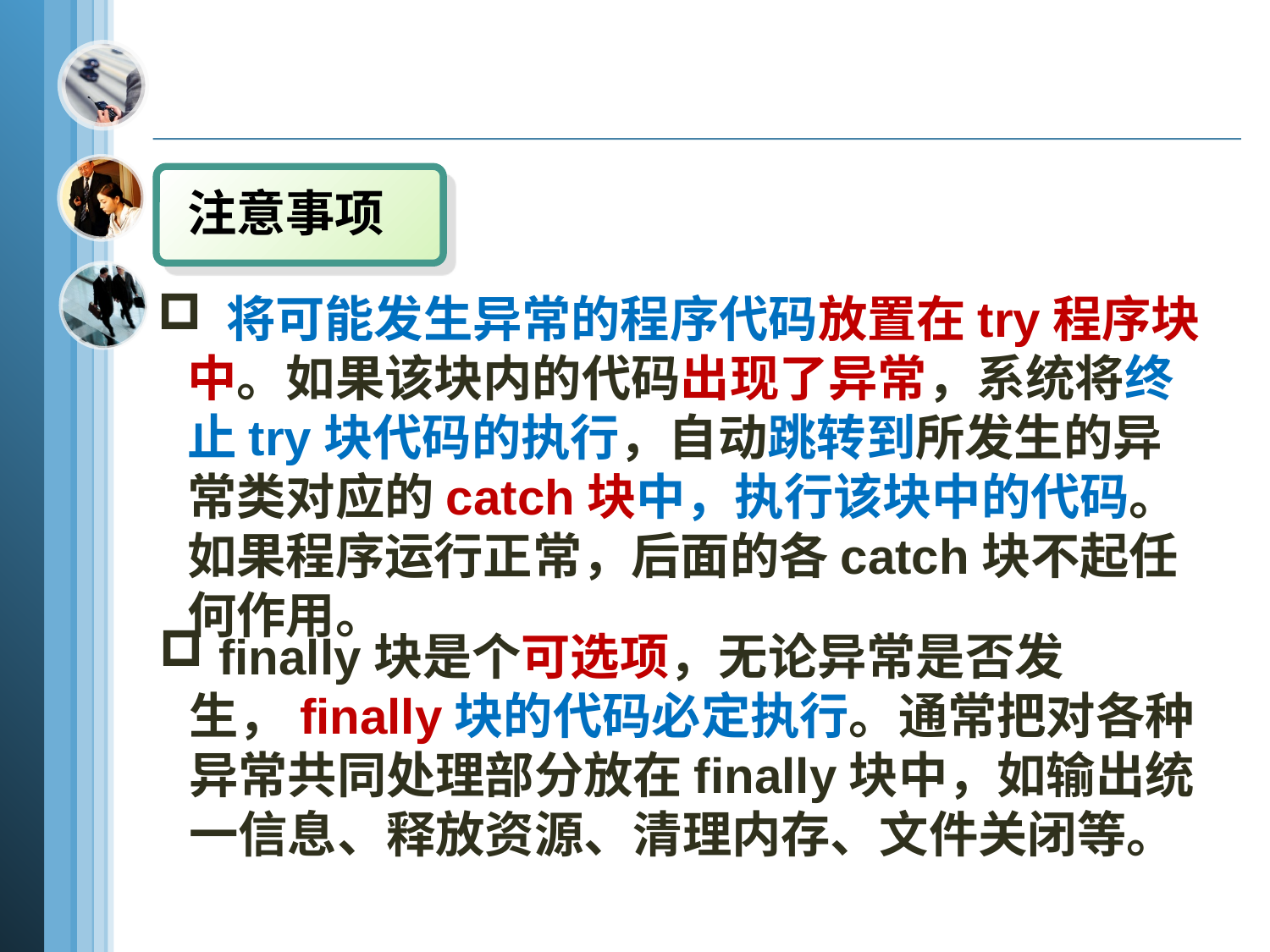

注意事项
 将可能发生异常的程序代码放置在try程序块中。如果该块内的代码出现了异常，系统将终止try块代码的执行，自动跳转到所发生的异常类对应的catch块中，执行该块中的代码。如果程序运行正常，后面的各catch块不起任何作用。
 finally块是个可选项，无论异常是否发生，finally块的代码必定执行。通常把对各种异常共同处理部分放在finally块中，如输出统一信息、释放资源、清理内存、文件关闭等。